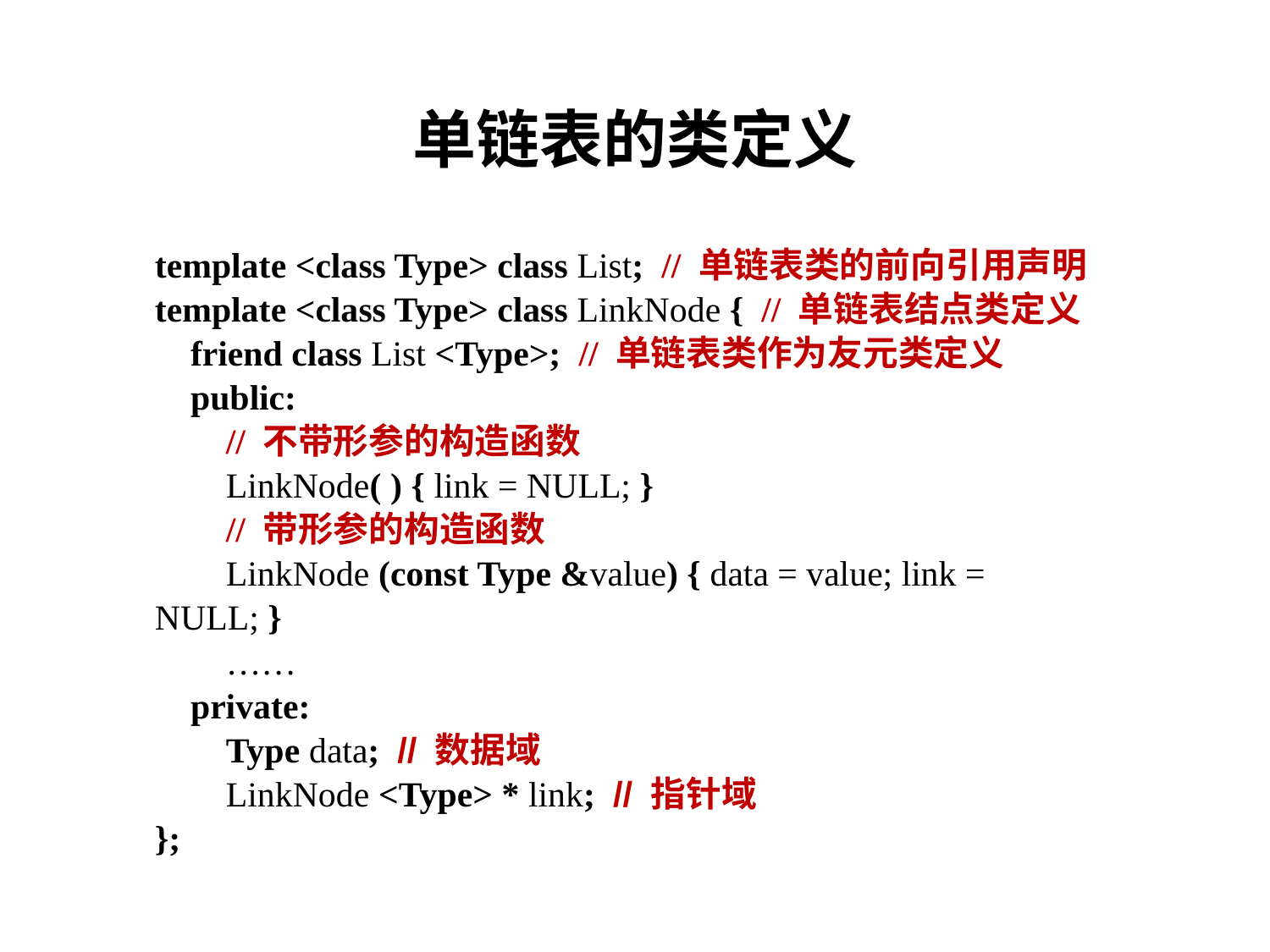

# 单链表的类定义
template <class Type> class List;  // 单链表类的前向引用声明
template <class Type> class LinkNode {  // 单链表结点类定义
    friend class List <Type>;  // 单链表类作为友元类定义
    public:
        // 不带形参的构造函数
        LinkNode( ) { link = NULL; }
        // 带形参的构造函数
        LinkNode (const Type &value) { data = value; link = NULL; }
        ……
    private:
        Type data;  // 数据域
        LinkNode <Type> * link;  // 指针域
};